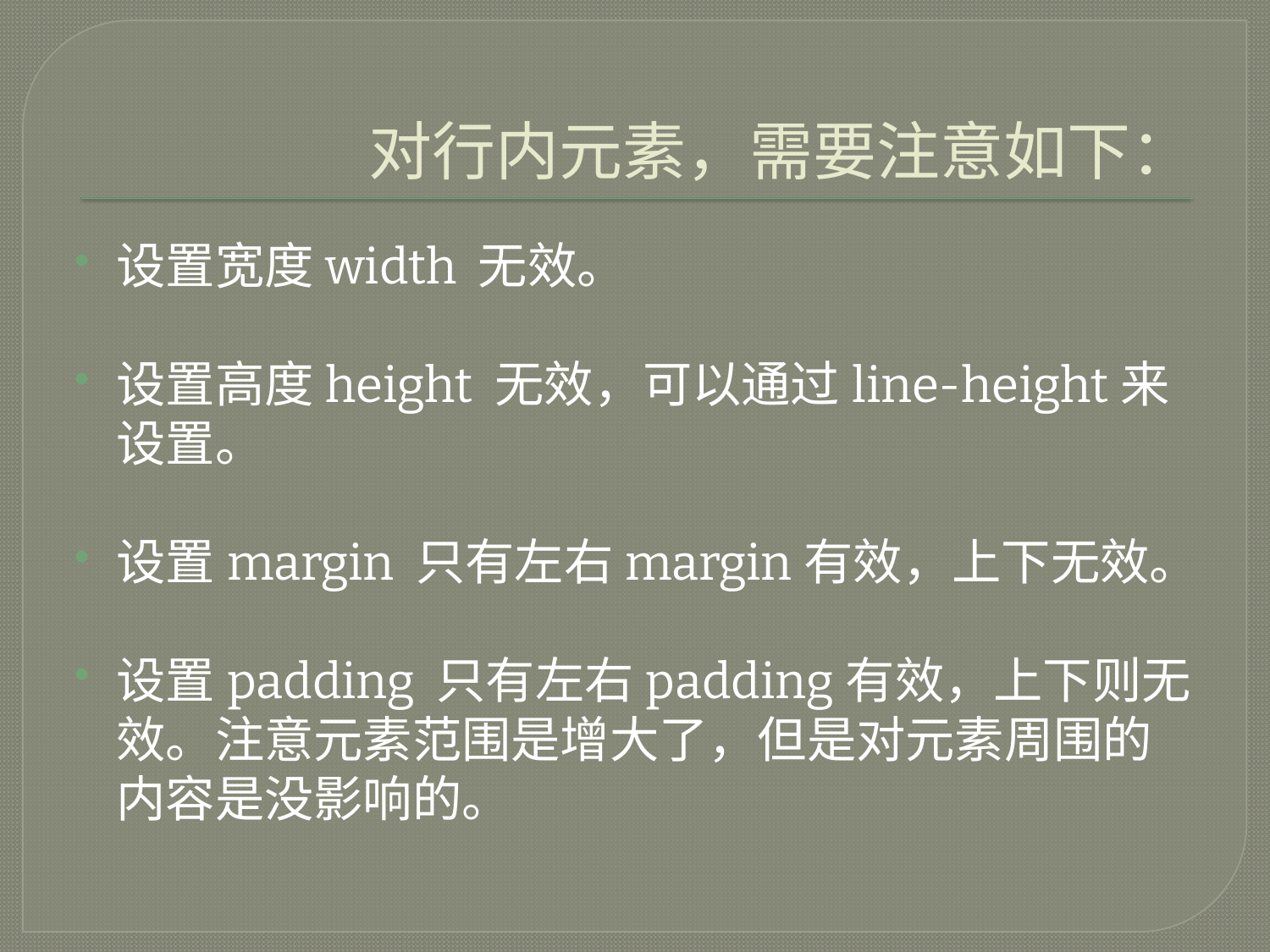

# 对行内元素，需要注意如下：
设置宽度width 无效。

设置高度height 无效，可以通过line-height来设置。

设置margin 只有左右margin有效，上下无效。

设置padding 只有左右padding有效，上下则无效。注意元素范围是增大了，但是对元素周围的内容是没影响的。